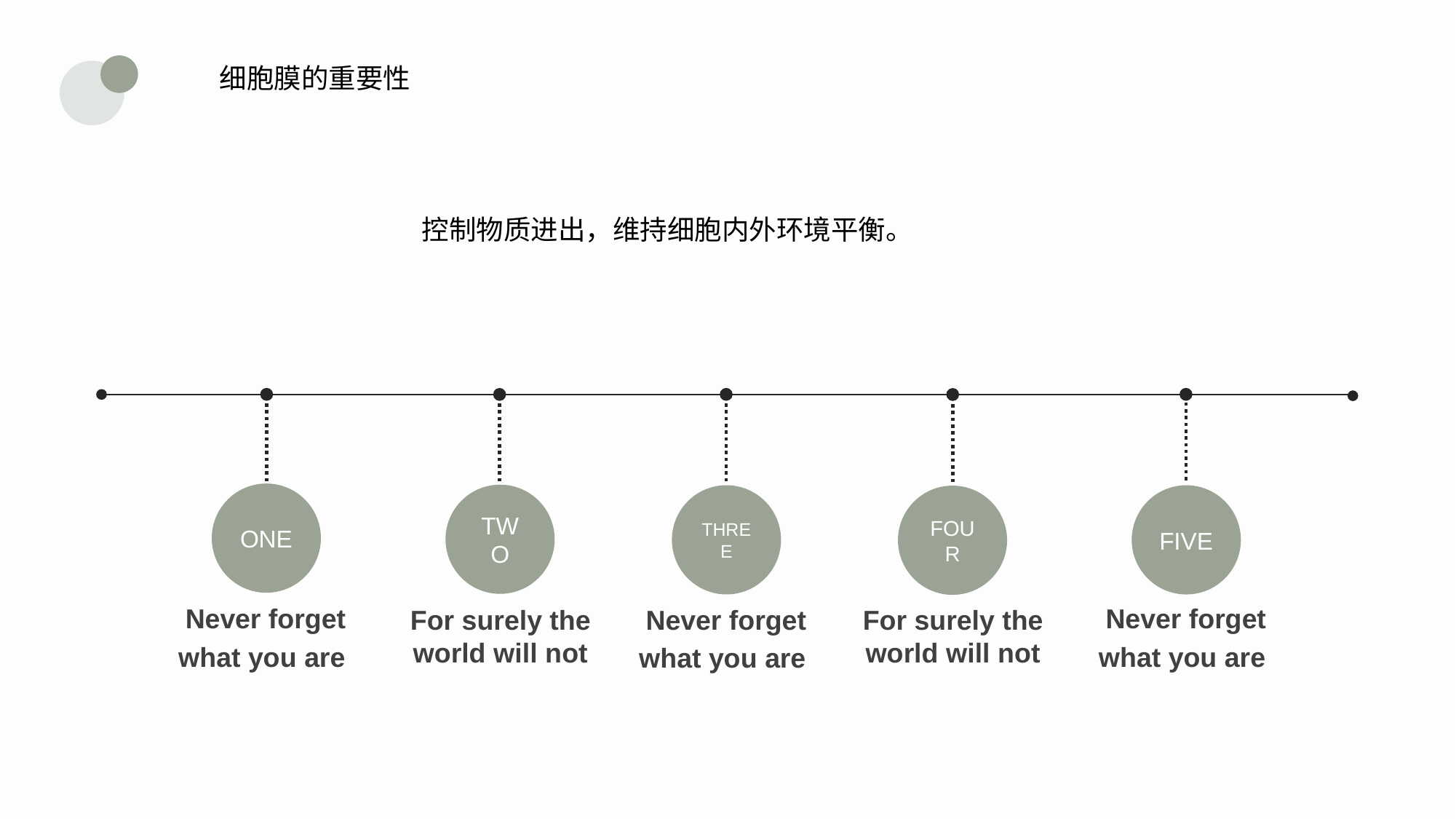

细胞膜的重要性
控制物质进出，维持细胞内外环境平衡。

ONE
TWO
THREE
FIVE
FOUR
For surely the world will not
For surely the world will not
Never forget what you are
Never forget what you are
Never forget what you are